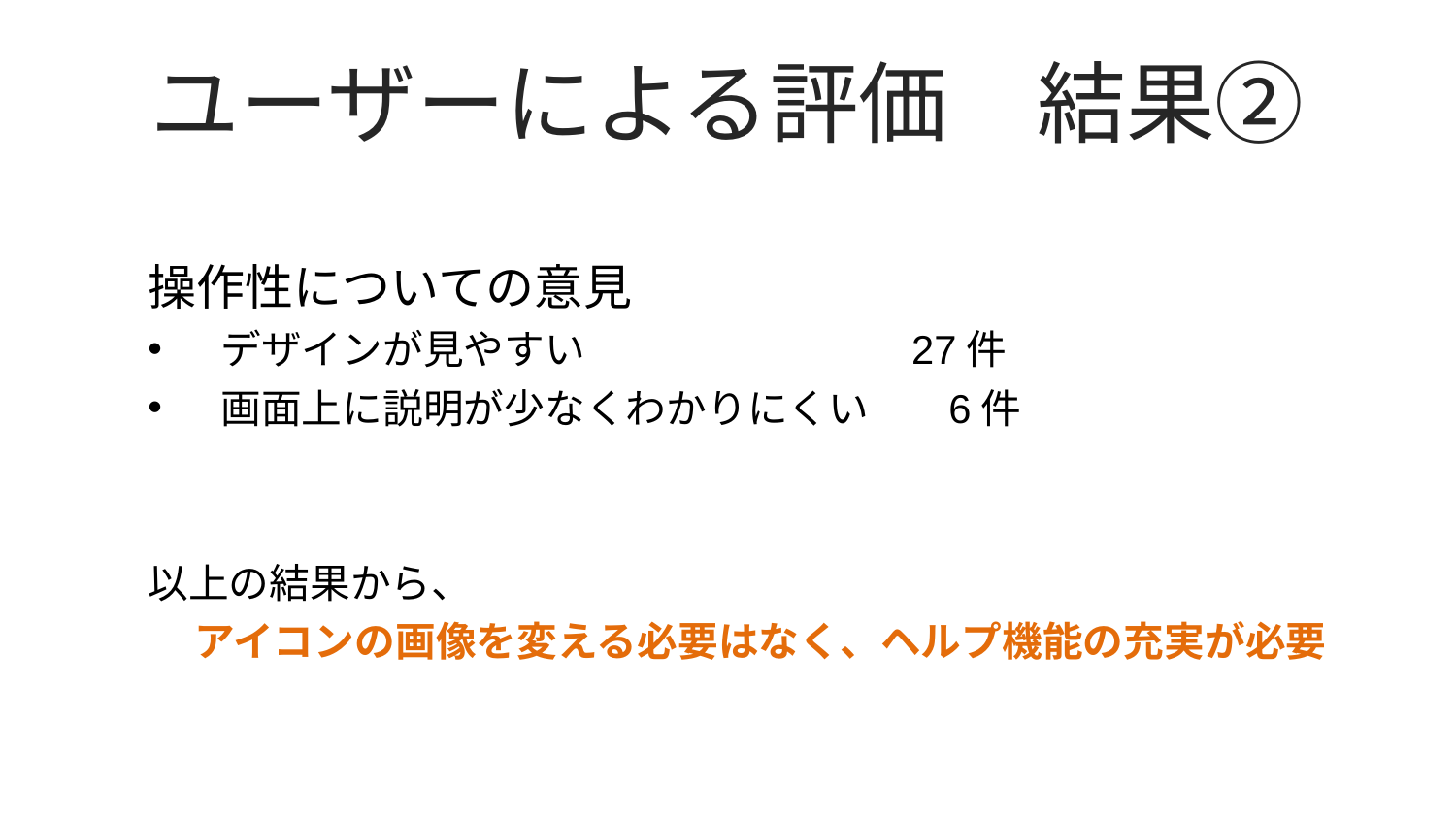

# ユーザーによる評価　結果②
操作性についての意見
デザインが見やすい		           27件
画面上に説明が少なくわかりにくい	6件

以上の結果から、
    アイコンの画像を変える必要はなく、ヘルプ機能の充実が必要